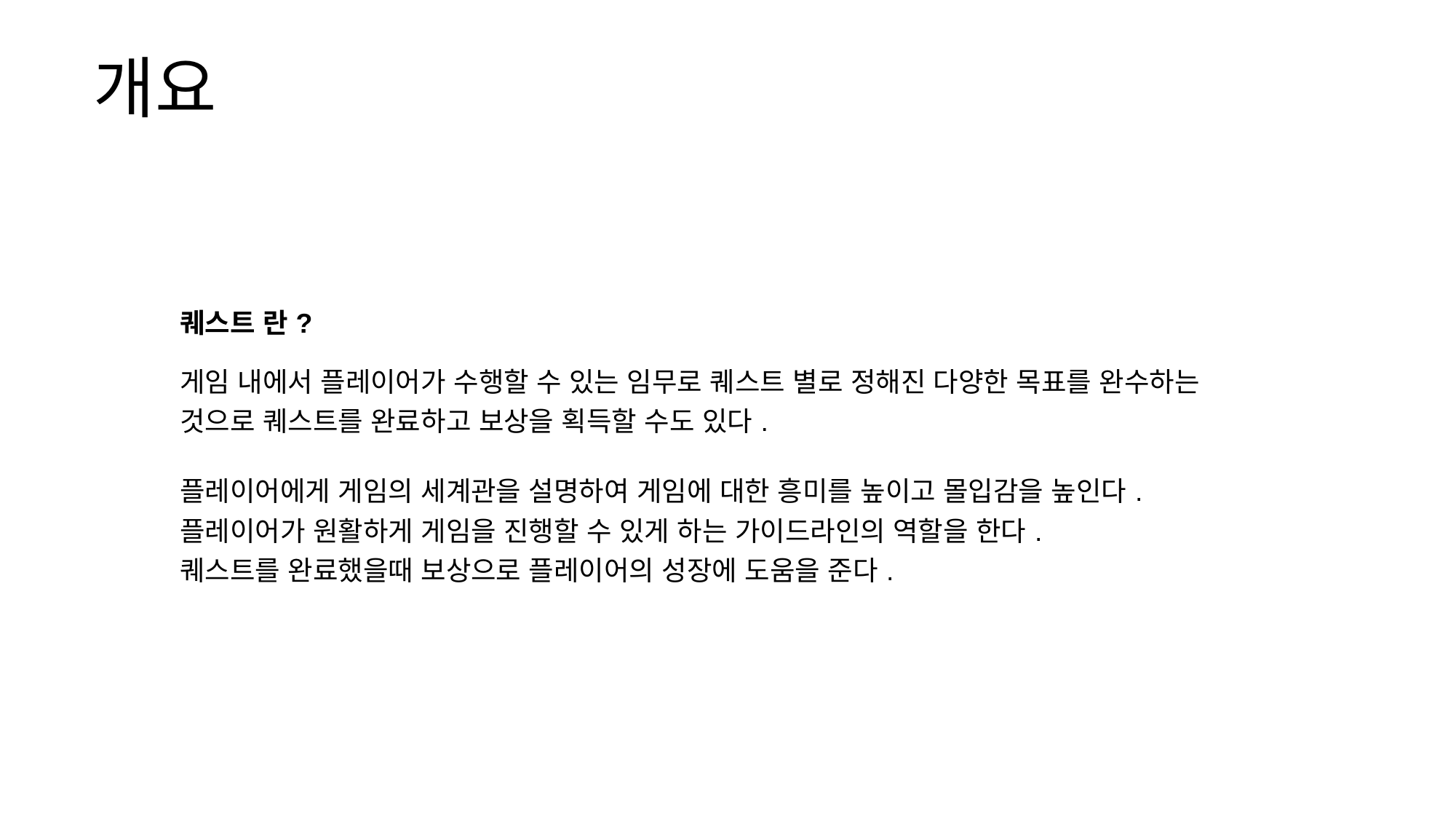

개요
| 퀘스트 란? |
| --- |
| 게임 내에서 플레이어가 수행할 수 있는 임무로 퀘스트 별로 정해진 다양한 목표를 완수하는 것으로 퀘스트를 완료하고 보상을 획득할 수도 있다. 플레이어에게 게임의 세계관을 설명하여 게임에 대한 흥미를 높이고 몰입감을 높인다. 플레이어가 원활하게 게임을 진행할 수 있게 하는 가이드라인의 역할을 한다. 퀘스트를 완료했을때 보상으로 플레이어의 성장에 도움을 준다. |